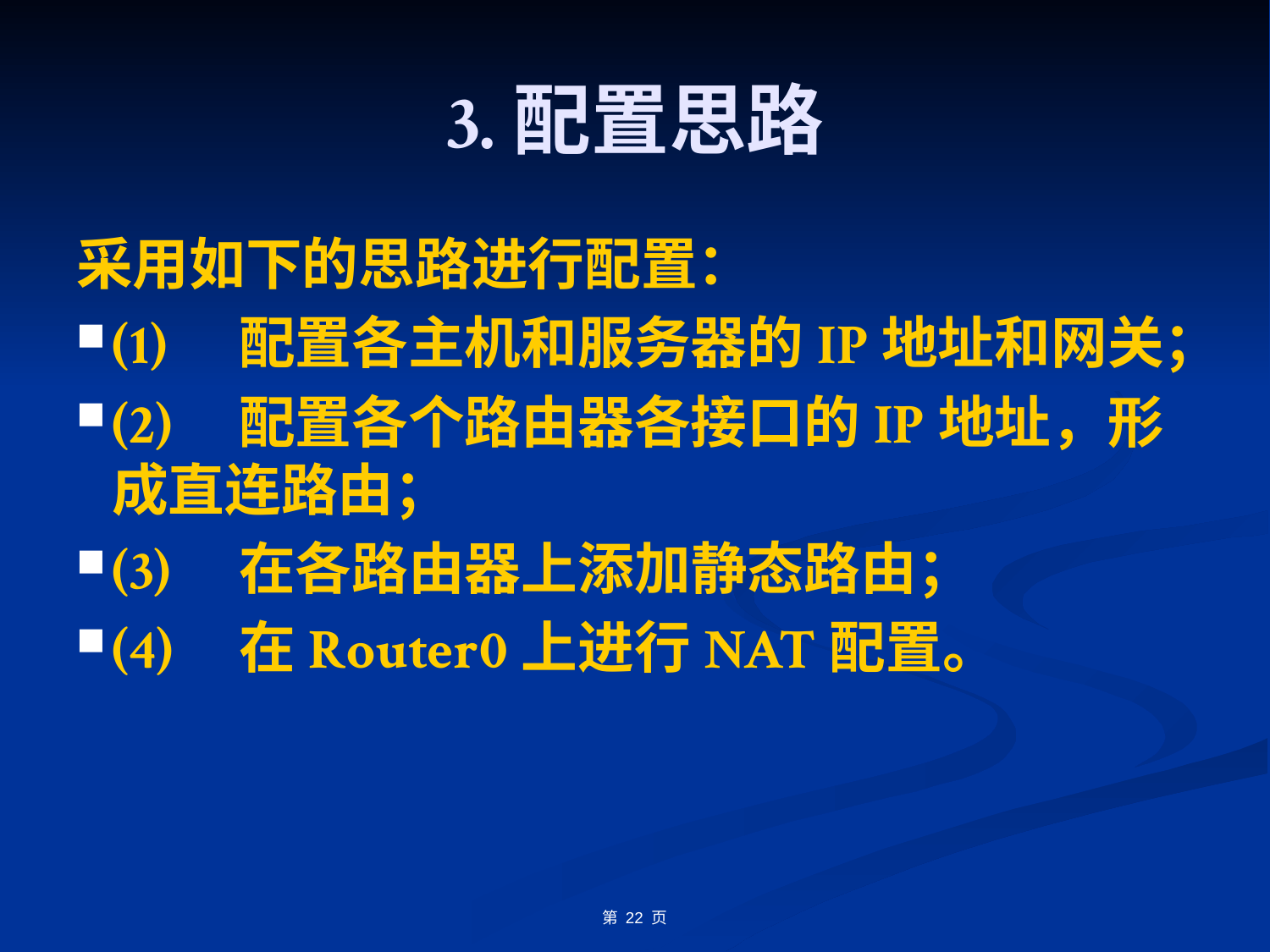

# 3.配置思路
采用如下的思路进行配置：
(1)	配置各主机和服务器的IP地址和网关；
(2)	配置各个路由器各接口的IP地址，形成直连路由；
(3)	在各路由器上添加静态路由；
(4)	在Router0上进行NAT配置。
第 22 页